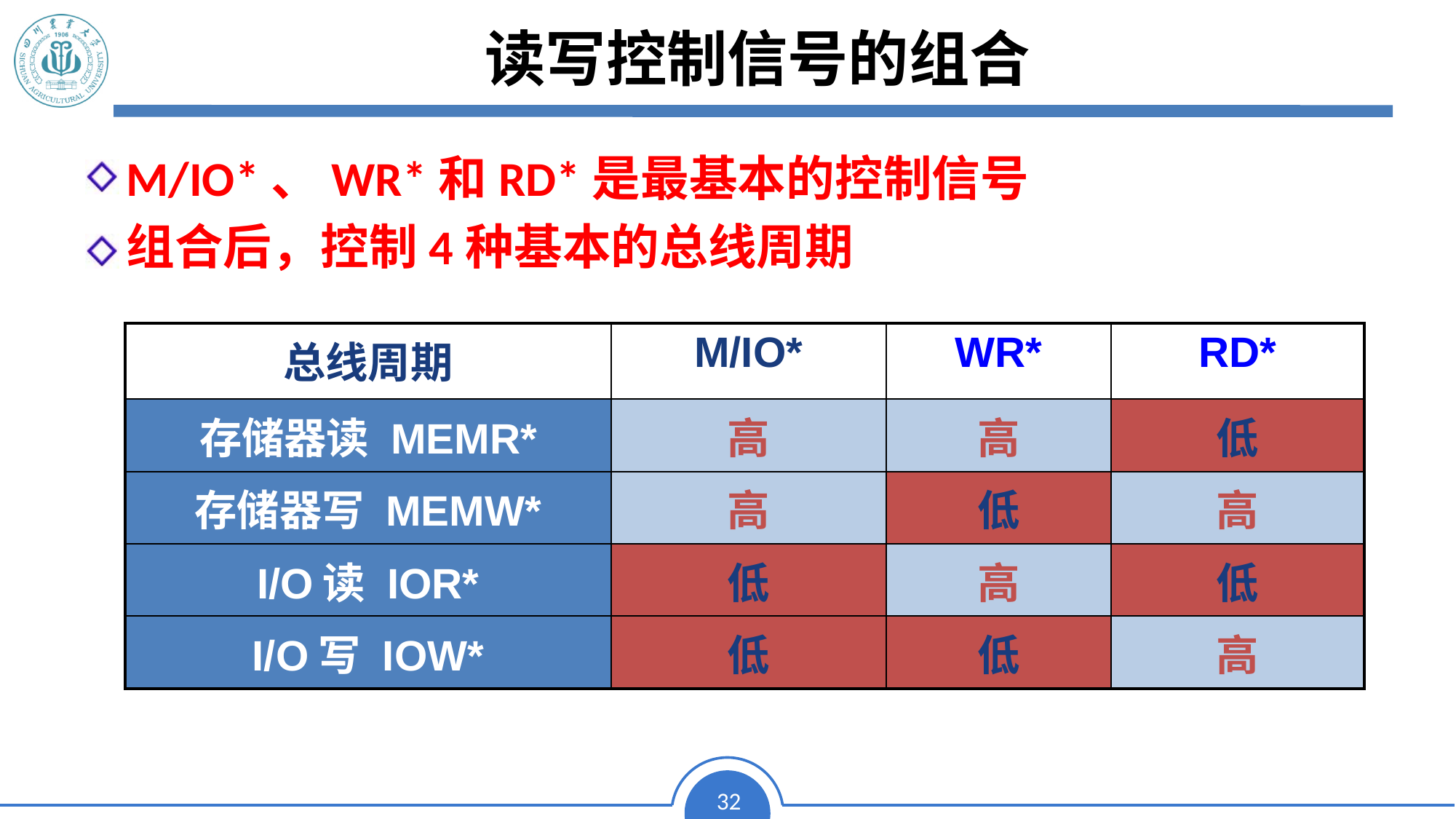

# 读写控制信号的组合
读写控制信号的组合
M/IO*、WR*和RD*是最基本的控制信号
组合后，控制4种基本的总线周期
| 总线周期 | M/IO\* | WR\* | RD\* |
| --- | --- | --- | --- |
| 存储器读 MEMR\* | 高 | 高 | 低 |
| 存储器写 MEMW\* | 高 | 低 | 高 |
| I/O读 IOR\* | 低 | 高 | 低 |
| I/O写 IOW\* | 低 | 低 | 高 |